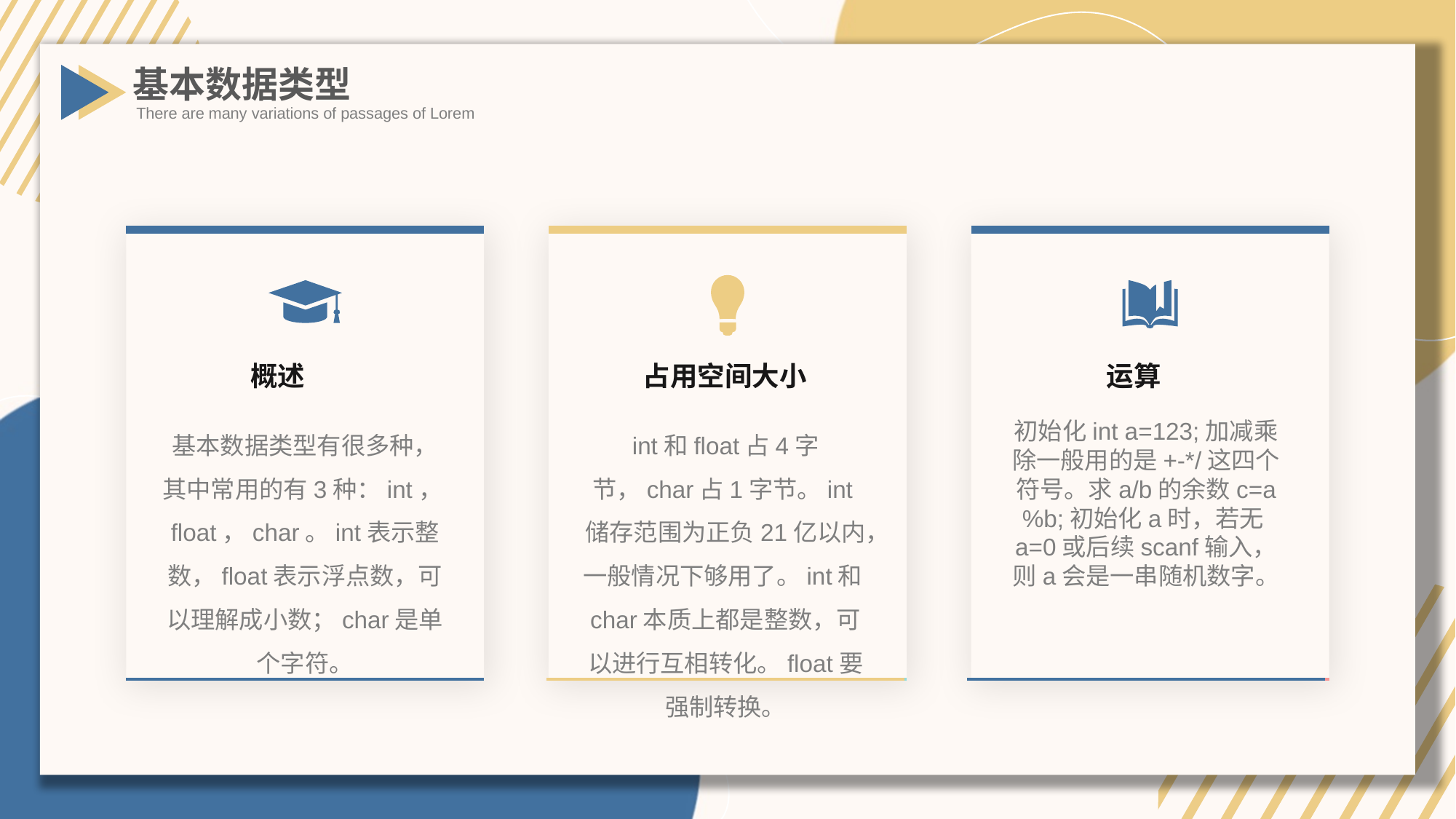

基本数据类型

There are many variations of passages of Lorem

        概述
占用空间大小
    运算

基本数据类型有很多种，其中常用的有3种：int，float，char。int表示整数，float表示浮点数，可以理解成小数；char是单个字符。
int和float占4字节，char占1字节。int储存范围为正负21亿以内，一般情况下够用了。int和char本质上都是整数，可以进行互相转化。float要强制转换。
初始化int a=123;加减乘除一般用的是+-*/这四个符号。求a/b的余数c=a%b;初始化a时，若无a=0或后续scanf输入，则a会是一串随机数字。